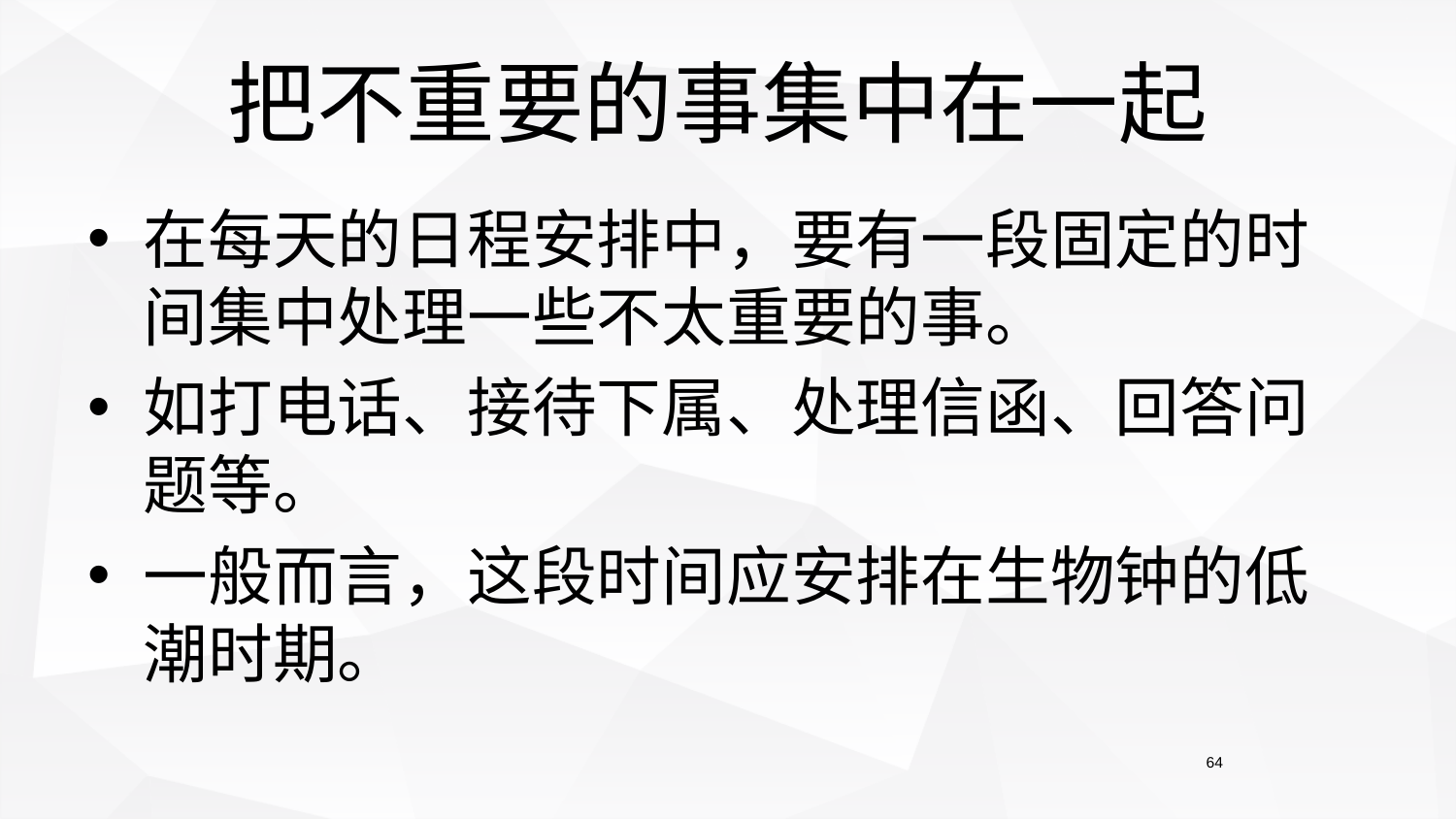

# 把不重要的事集中在一起
在每天的日程安排中，要有一段固定的时间集中处理一些不太重要的事。
如打电话、接待下属、处理信函、回答问题等。
一般而言，这段时间应安排在生物钟的低潮时期。
64